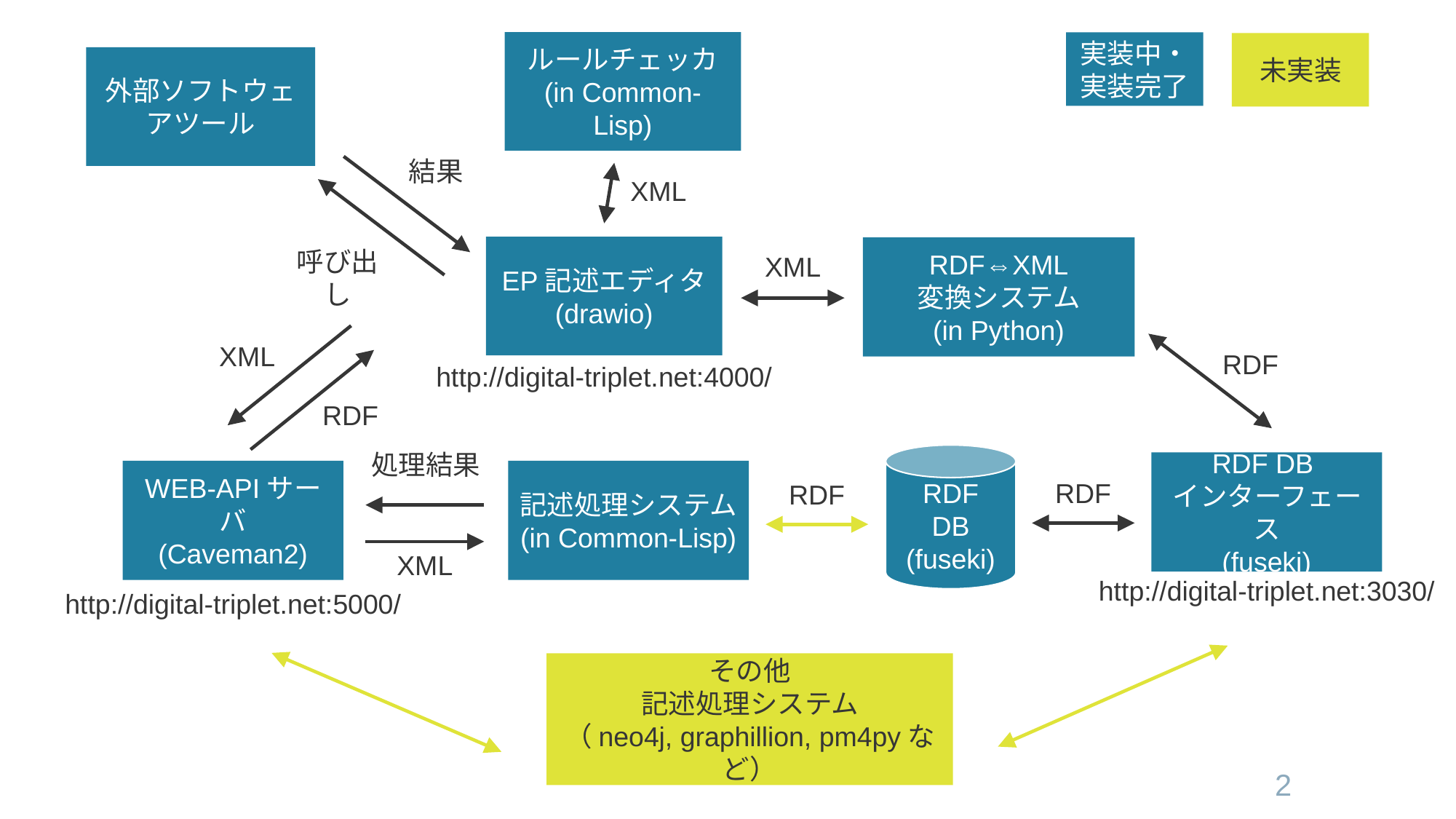

ルールチェッカ
(in Common-Lisp)
実装中・
実装完了
未実装
外部ソフトウェアツール
結果
呼び出し
XML
EP記述エディタ
(drawio)
RDF⇔XML
変換システム
(in Python)
XML
XML
RDF
RDF
http://digital-triplet.net:4000/
処理結果
XML
RDF
DB
(fuseki)
RDF DB
インターフェース
(fuseki)
http://digital-triplet.net:3030/
記述処理システム
(in Common-Lisp)
WEB-APIサーバ
(Caveman2)
http://digital-triplet.net:5000/
RDF
RDF
その他
記述処理システム
（neo4j, graphillion, pm4pyなど）
2